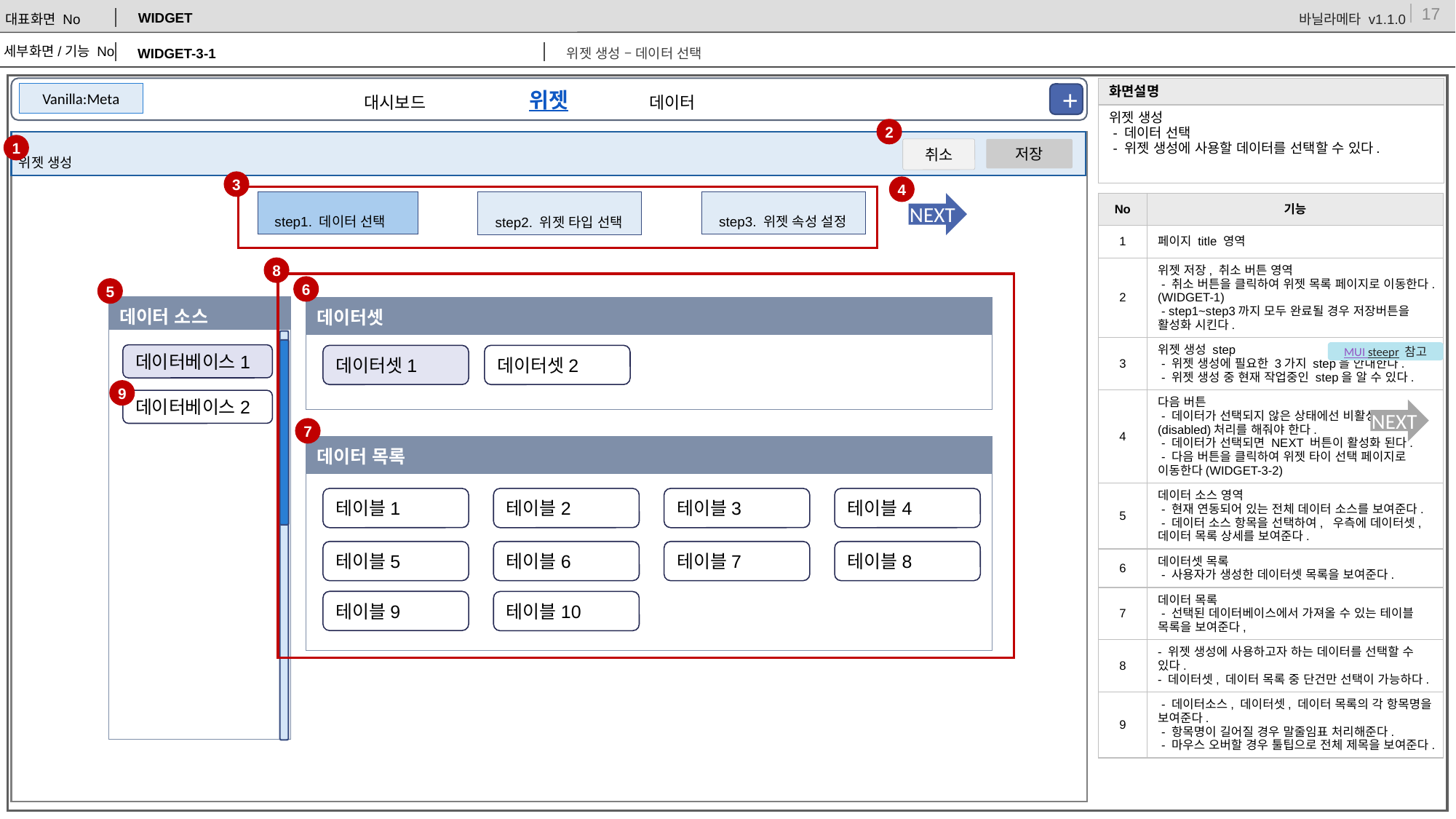

WIDGET
WIDGET-3-1
위젯 생성 – 데이터 선택

| 화면설명 |
| --- |
| 위젯 생성 - 데이터 선택 - 위젯 생성에 사용할 데이터를 선택할 수 있다. |
위젯
Vanilla:Meta
+
데이터
대시보드
2

1
취소
저장
위젯 생성
+
3
4

step1. 데이터 선택

step3. 위젯 속성 설정

step2. 위젯 타입 선택
NEXT
| No | 기능 |
| --- | --- |
| 1 | 페이지 title 영역 |
| 2 | 위젯 저장, 취소 버튼 영역 - 취소 버튼을 클릭하여 위젯 목록 페이지로 이동한다.(WIDGET-1) - step1~step3까지 모두 완료될 경우 저장버튼을 활성화 시킨다. |
| 3 | 위젯 생성 step - 위젯 생성에 필요한 3가지 step을 안내한다. - 위젯 생성 중 현재 작업중인 step을 알 수 있다. |
| 4 | 다음 버튼 - 데이터가 선택되지 않은 상태에선 비활성화(disabled)처리를 해줘야 한다. - 데이터가 선택되면 NEXT 버튼이 활성화 된다. - 다음 버튼을 클릭하여 위젯 타이 선택 페이지로 이동한다(WIDGET-3-2) |
| 5 | 데이터 소스 영역 - 현재 연동되어 있는 전체 데이터 소스를 보여준다. - 데이터 소스 항목을 선택하여, 우측에 데이터셋, 데이터 목록 상세를 보여준다. |
| 6 | 데이터셋 목록 - 사용자가 생성한 데이터셋 목록을 보여준다. |
| 7 | 데이터 목록 - 선택된 데이터베이스에서 가져올 수 있는 테이블 목록을 보여준다, |
| 8 | - 위젯 생성에 사용하고자 하는 데이터를 선택할 수 있다. - 데이터셋, 데이터 목록 중 단건만 선택이 가능하다. |
| 9 | - 데이터소스, 데이터셋, 데이터 목록의 각 항목명을 보여준다. - 항목명이 길어질 경우 말줄임표 처리해준다. - 마우스 오버할 경우 툴팁으로 전체 제목을 보여준다. |
8

6
5
| 데이터 소스 |
| --- |
|  |
| 데이터셋 |
| --- |
|  |

MUI steepr 참고
데이터베이스1
데이터셋1
데이터셋2
9
데이터베이스2
NEXT
7
| 데이터 목록 |
| --- |
|  |
테이블1
테이블2
테이블3
테이블4
테이블5
테이블6
테이블7
테이블8
테이블9
테이블10